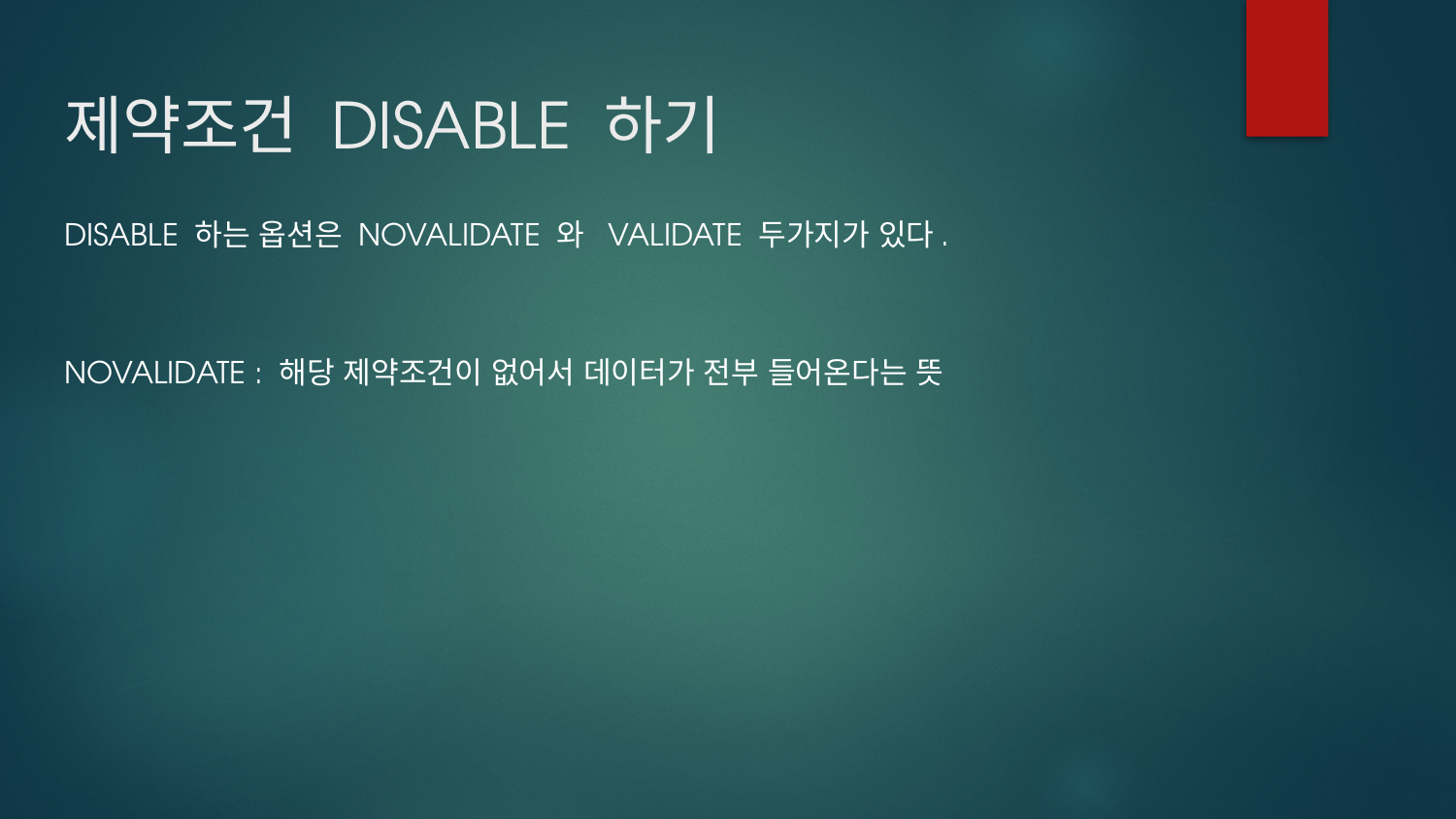

# 제약조건 DISABLE 하기
DISABLE 하는 옵션은 NOVALIDATE 와  VALIDATE 두가지가 있다.

NOVALIDATE : 해당 제약조건이 없어서 데이터가 전부 들어온다는 뜻